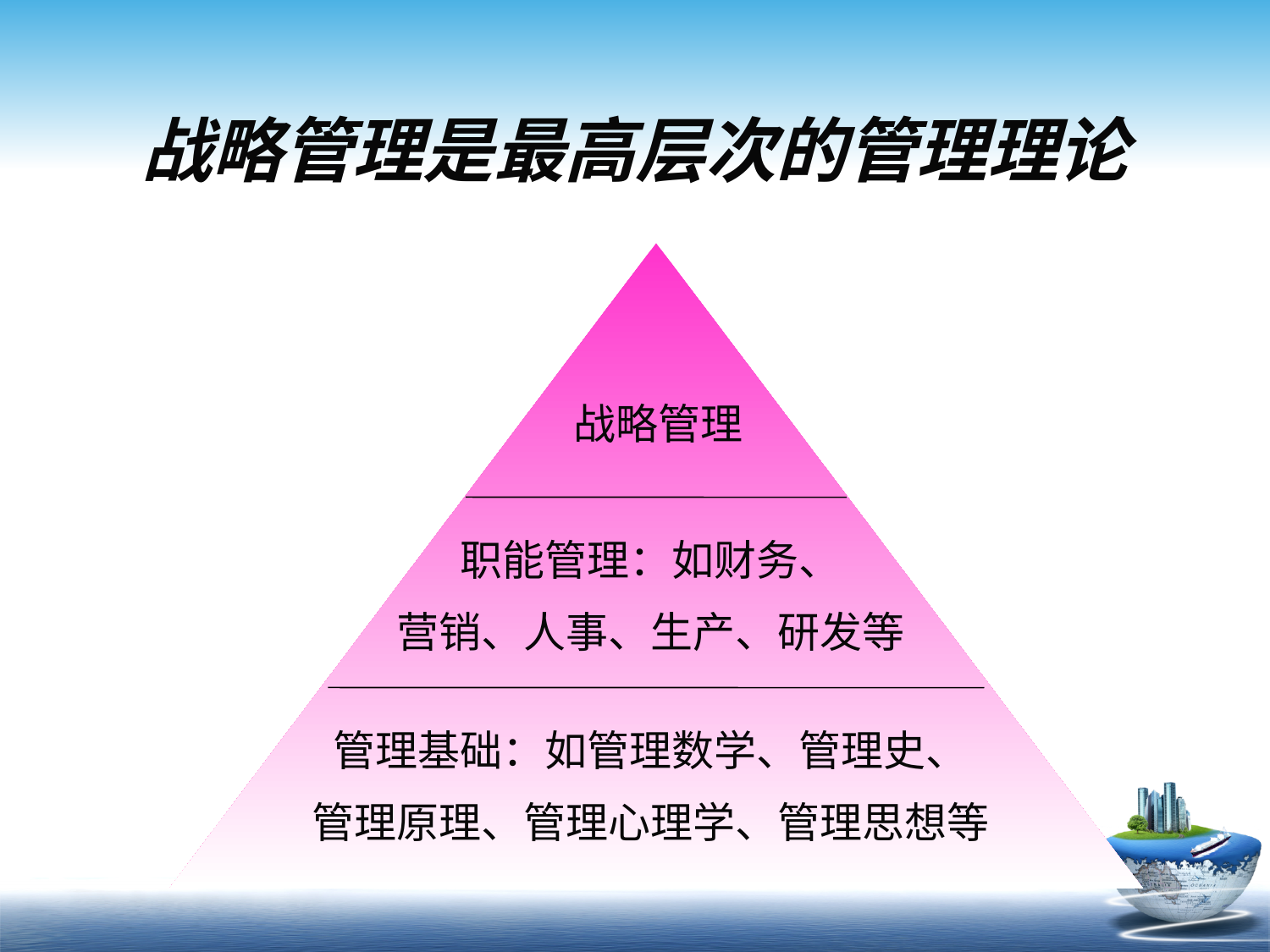

# 战略管理是最高层次的管理理论

战略管理

职能管理：如财务、
营销、人事、生产、研发等

管理基础：如管理数学、管理史、
管理原理、管理心理学、管理思想等